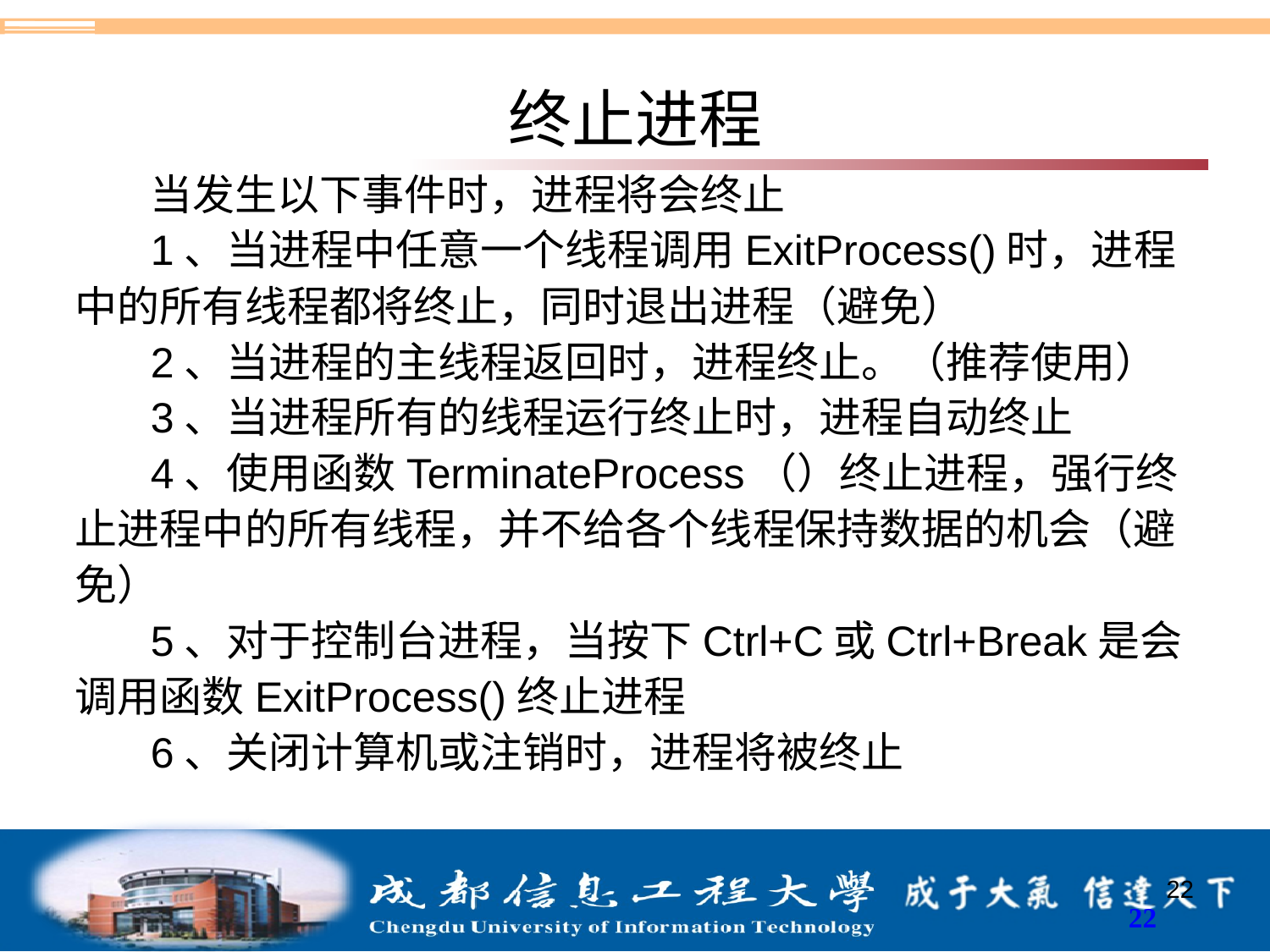

# 终止进程
当发生以下事件时，进程将会终止
1、当进程中任意一个线程调用ExitProcess()时，进程中的所有线程都将终止，同时退出进程（避免）
2、当进程的主线程返回时，进程终止。（推荐使用）
3、当进程所有的线程运行终止时，进程自动终止
4、使用函数TerminateProcess（）终止进程，强行终止进程中的所有线程，并不给各个线程保持数据的机会（避免）
5、对于控制台进程，当按下Ctrl+C或Ctrl+Break是会调用函数ExitProcess()终止进程
6、关闭计算机或注销时，进程将被终止